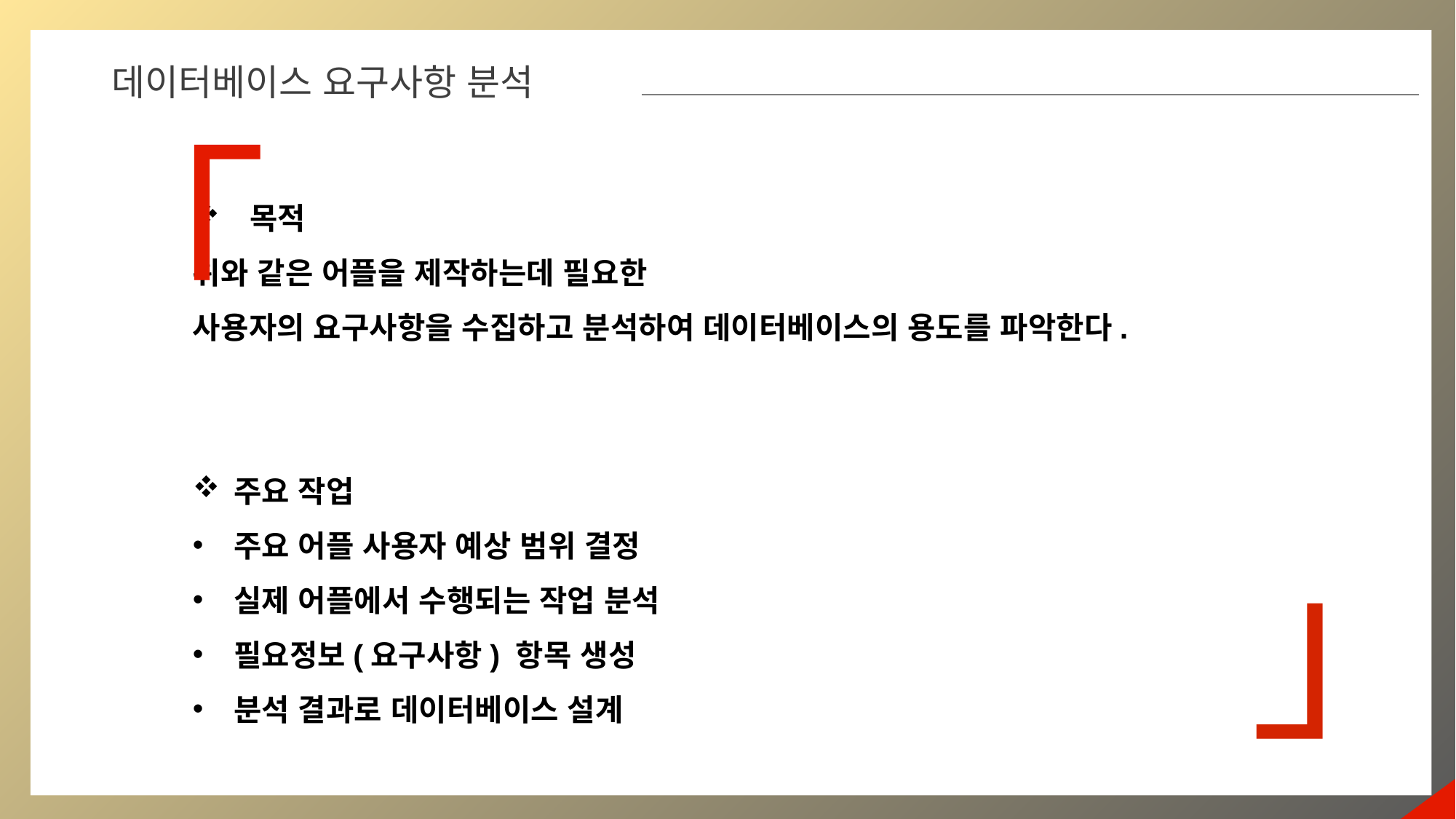

데이터베이스 요구사항 분석
「
 목적
위와 같은 어플을 제작하는데 필요한
사용자의 요구사항을 수집하고 분석하여 데이터베이스의 용도를 파악한다.

주요 작업
주요 어플 사용자 예상 범위 결정
실제 어플에서 수행되는 작업 분석
필요정보(요구사항) 항목 생성
분석 결과로 데이터베이스 설계

」